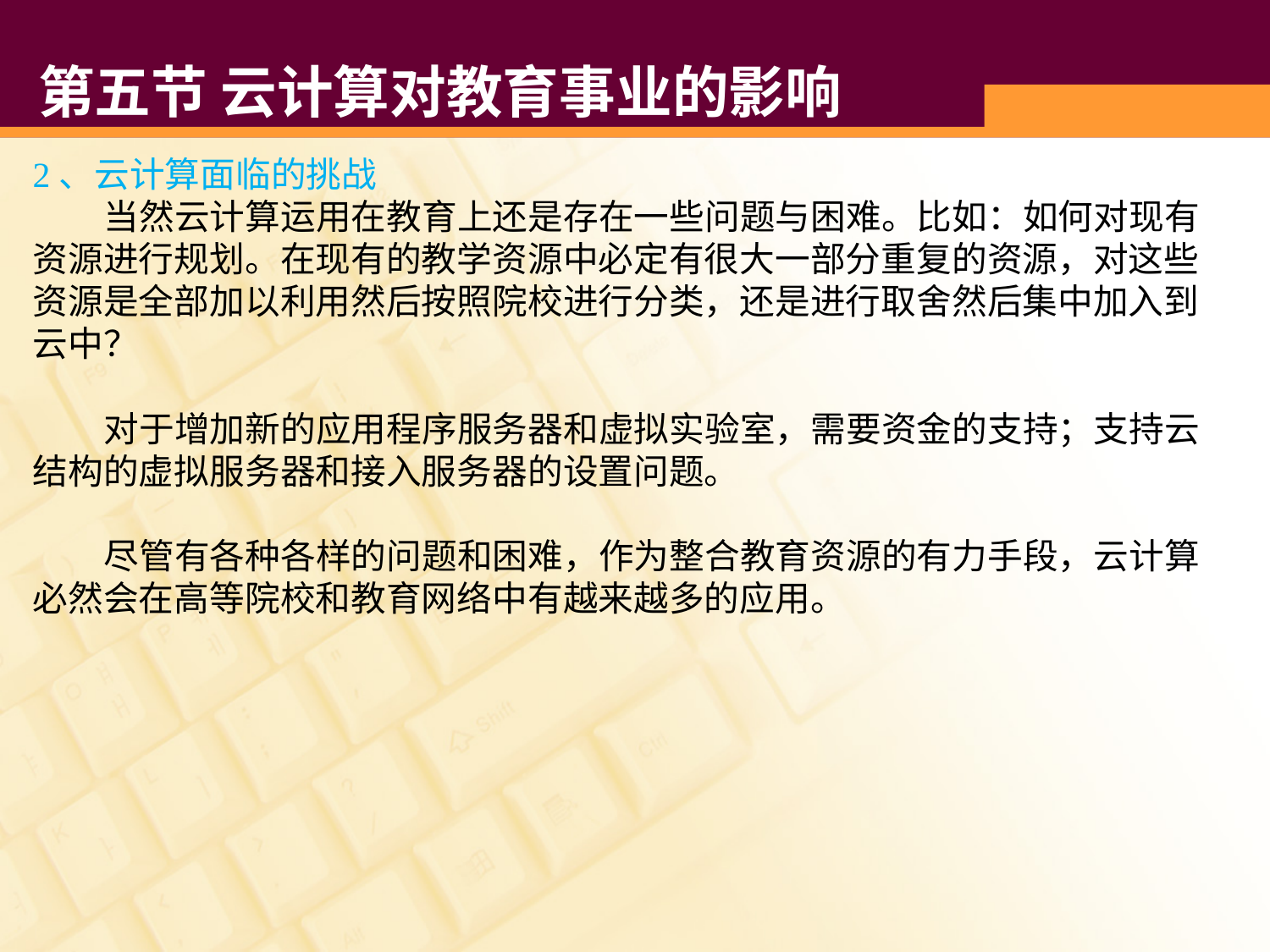

# 第五节 云计算对教育事业的影响
2、云计算面临的挑战
        当然云计算运用在教育上还是存在一些问题与困难。比如：如何对现有资源进行规划。在现有的教学资源中必定有很大一部分重复的资源，对这些资源是全部加以利用然后按照院校进行分类，还是进行取舍然后集中加入到云中？

        对于增加新的应用程序服务器和虚拟实验室，需要资金的支持；支持云结构的虚拟服务器和接入服务器的设置问题。

        尽管有各种各样的问题和困难，作为整合教育资源的有力手段，云计算必然会在高等院校和教育网络中有越来越多的应用。